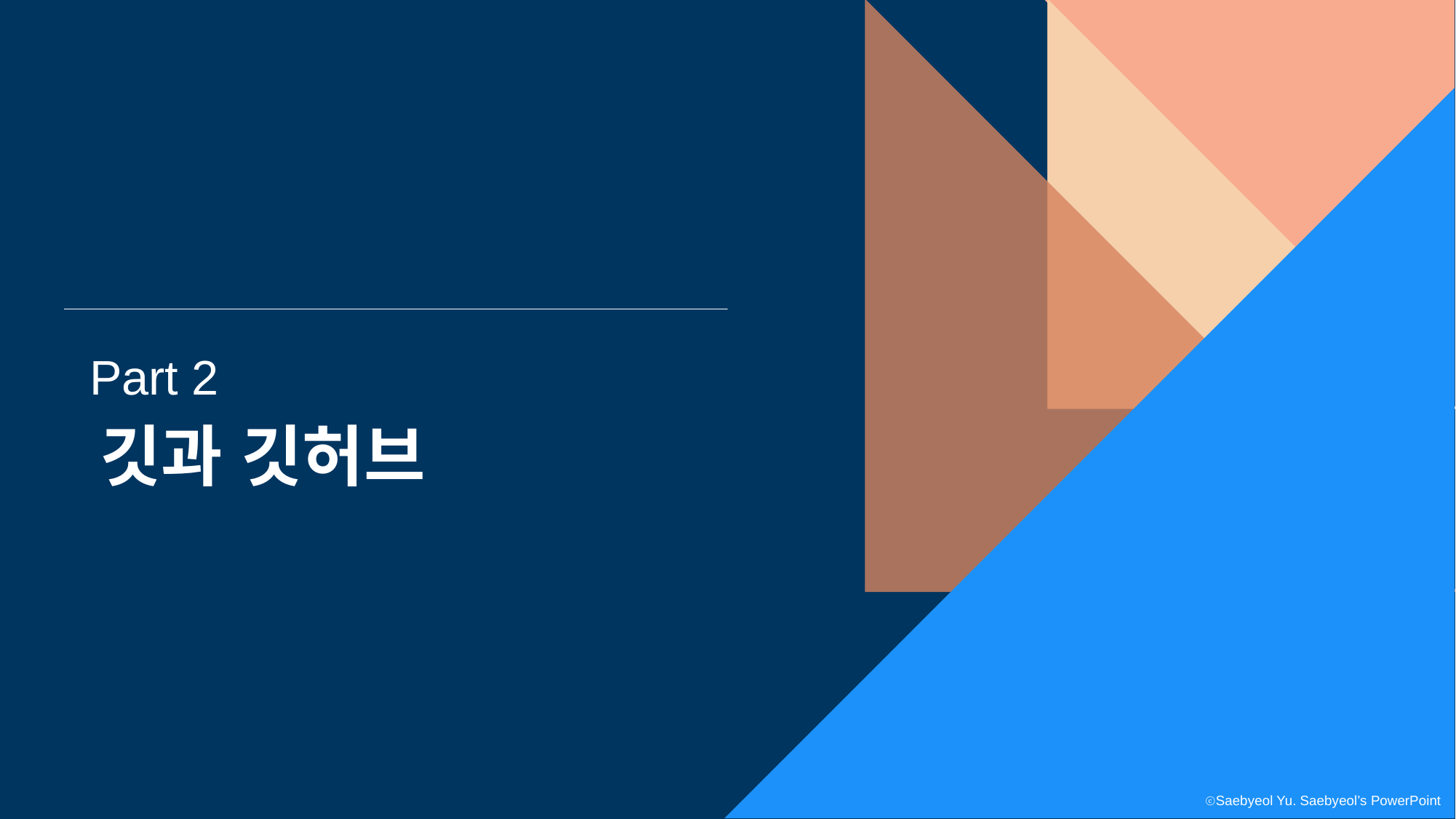

Part 2
깃과 깃허브
ⓒSaebyeol Yu. Saebyeol’s PowerPoint